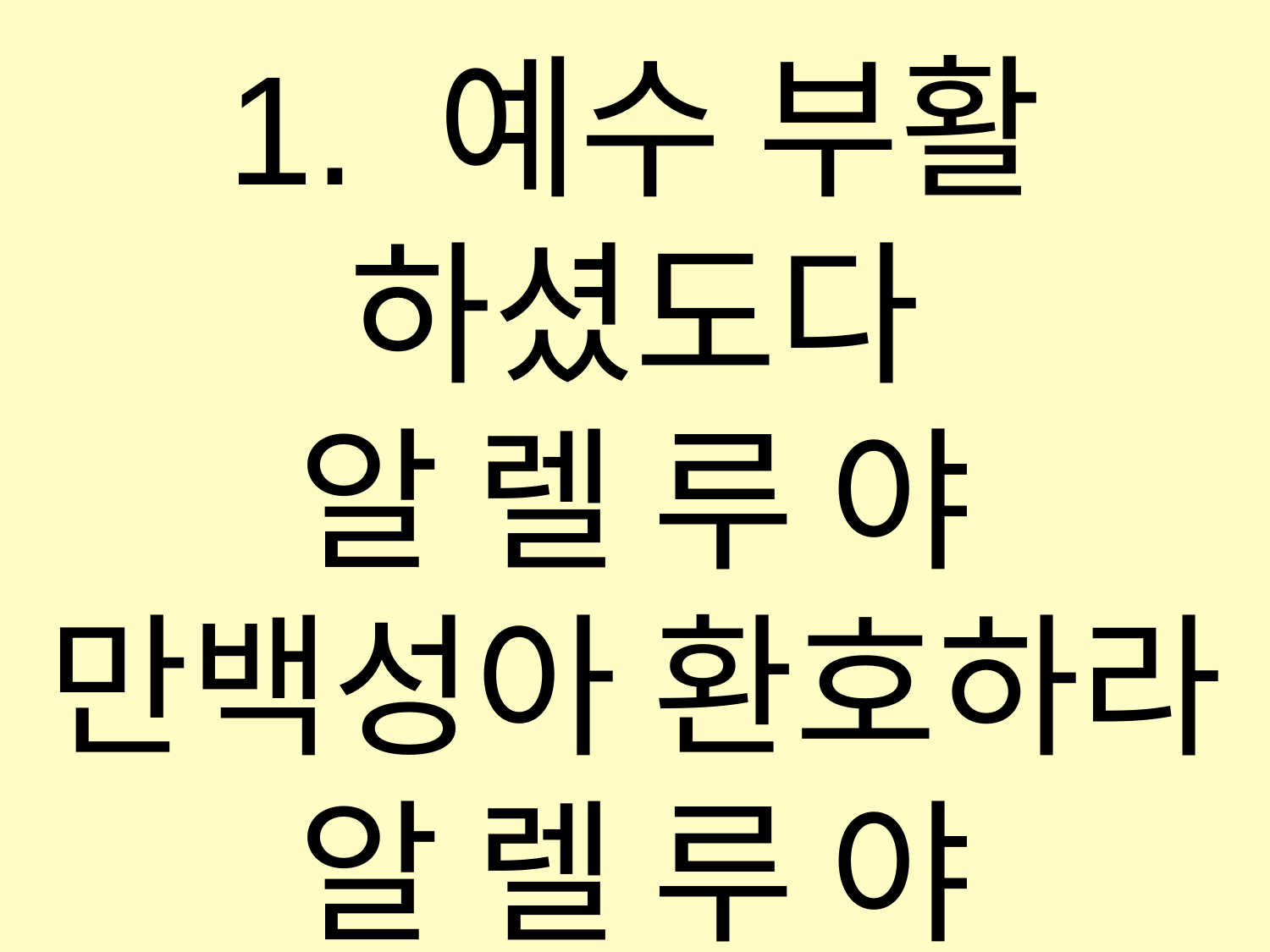

1. 예수 부활 하셨도다
알 렐 루 야
만백성아 환호하라
알 렐 루 야